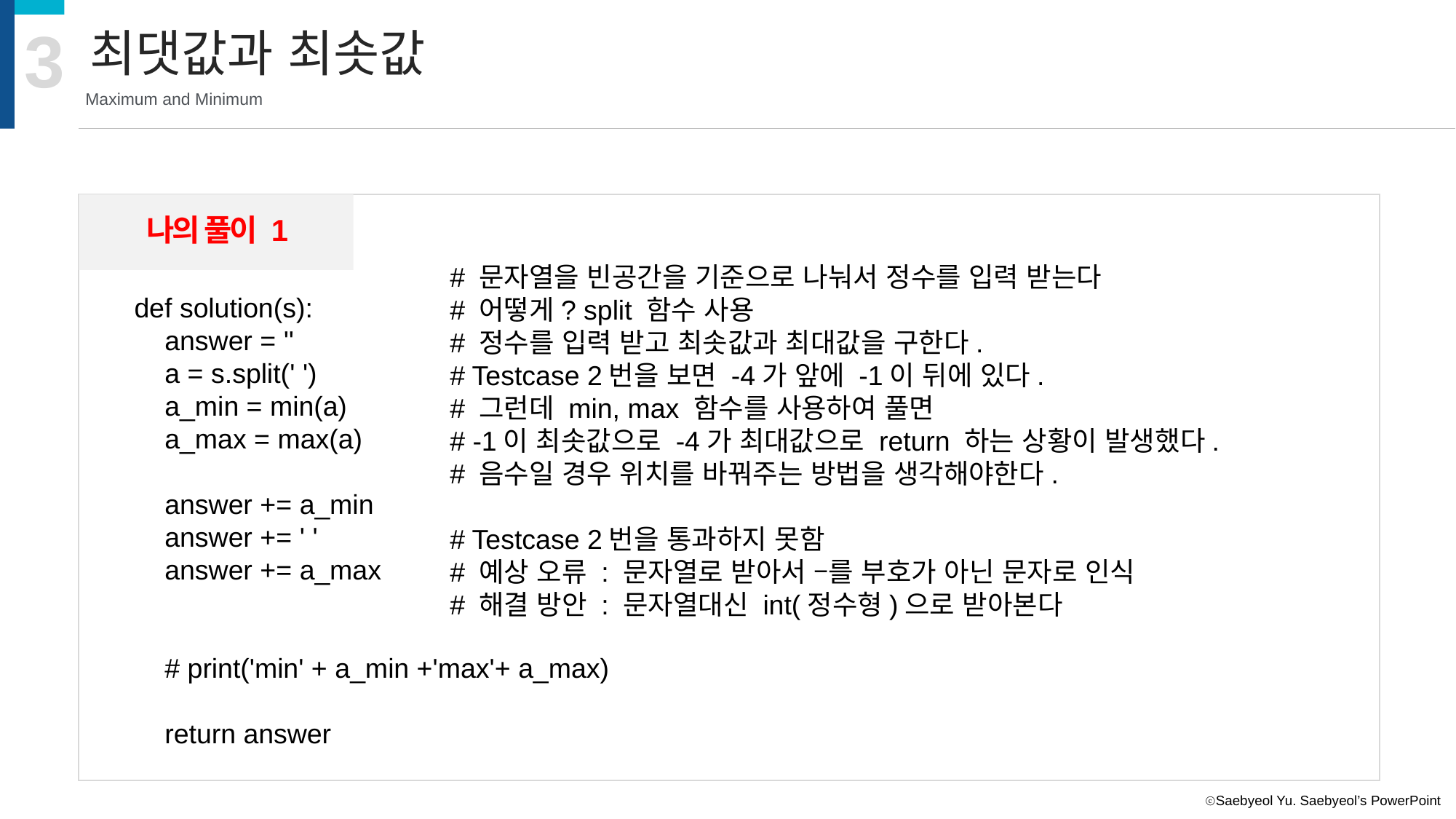

3
최댓값과 최솟값
Maximum and Minimum

나의 풀이 1
# 문자열을 빈공간을 기준으로 나눠서 정수를 입력 받는다
# 어떻게? split 함수 사용
# 정수를 입력 받고 최솟값과 최대값을 구한다.
# Testcase 2번을 보면 -4가 앞에 -1이 뒤에 있다.
# 그런데 min, max 함수를 사용하여 풀면
# -1이 최솟값으로 -4가 최대값으로 return 하는 상황이 발생했다.
# 음수일 경우 위치를 바꿔주는 방법을 생각해야한다.

# Testcase 2번을 통과하지 못함
# 예상 오류 : 문자열로 받아서 –를 부호가 아닌 문자로 인식
# 해결 방안 : 문자열대신 int(정수형)으로 받아본다
def solution(s):
    answer = ''
    a = s.split(' ')
    a_min = min(a)
    a_max = max(a)

    answer += a_min
    answer += ' '
    answer += a_max

    # print('min' + a_min +'max'+ a_max)

    return answer